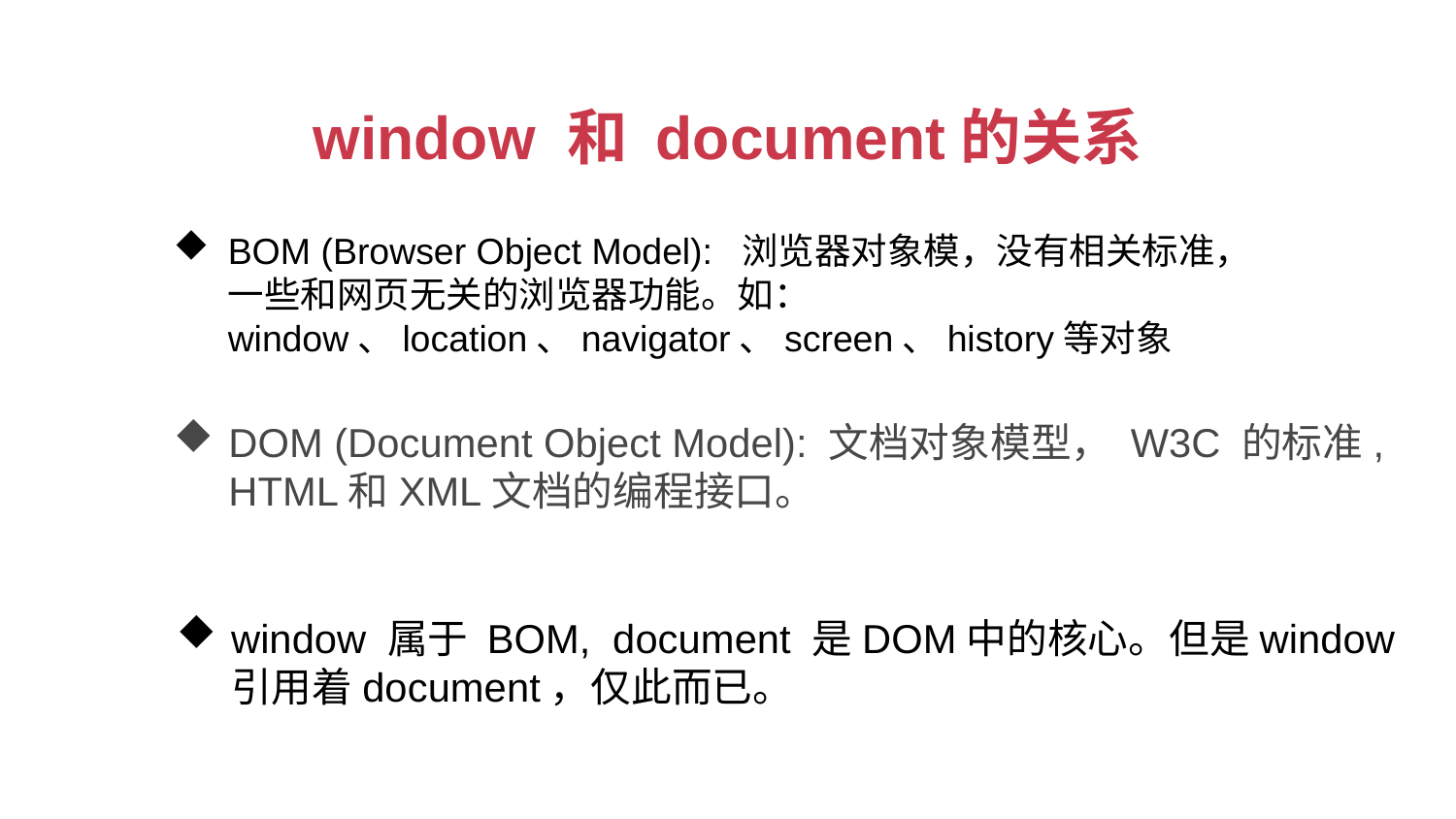

window 和 document的关系
BOM (Browser Object Model):  浏览器对象模，没有相关标准，一些和网页无关的浏览器功能。如：window、location、navigator、screen、history等对象
DOM (Document Object Model): 文档对象模型， W3C 的标准,  HTML和XML文档的编程接口。
window 属于 BOM,  document 是DOM中的核心。但是window引用着document，仅此而已。